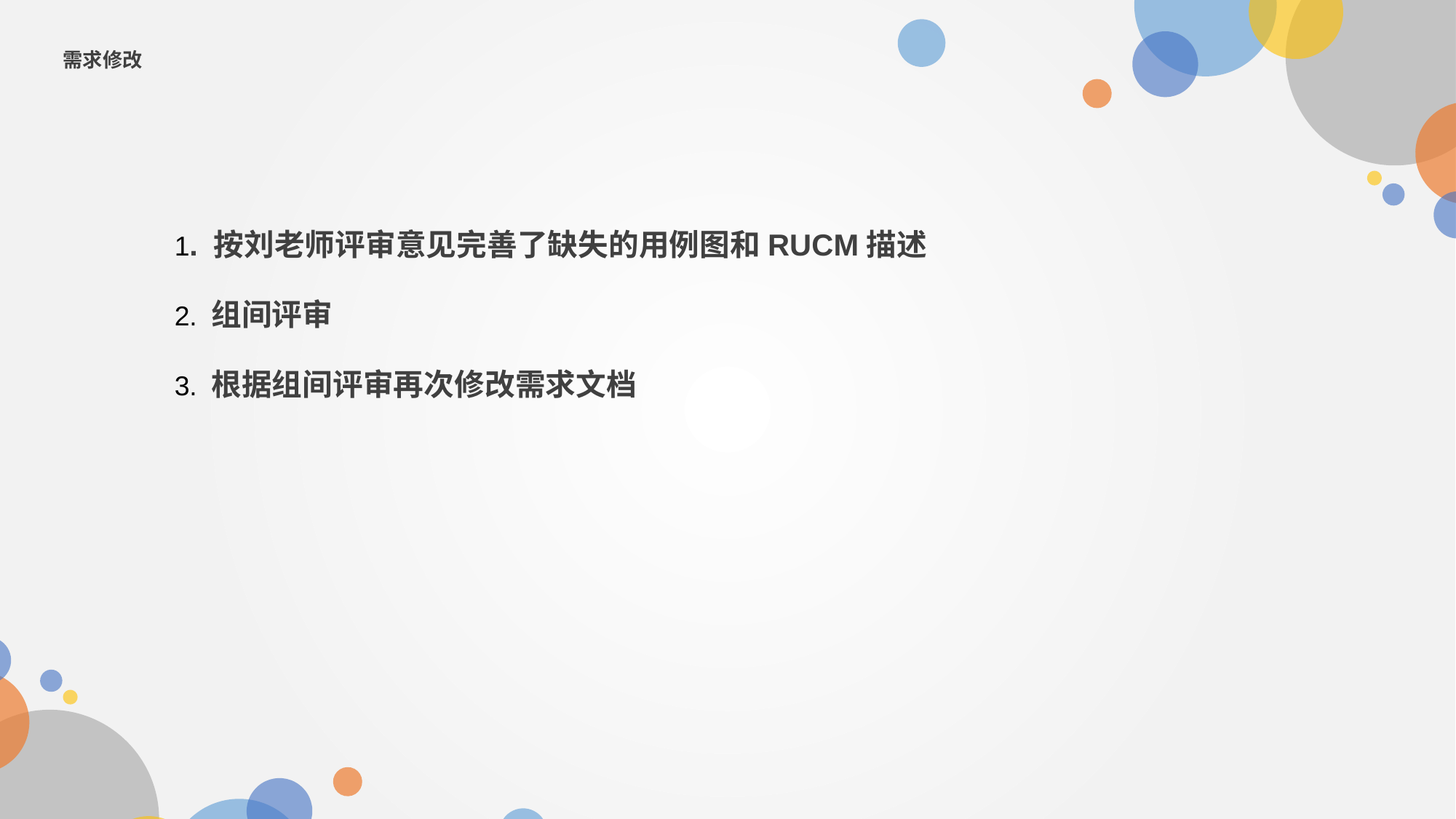

需求修改
1. 按刘老师评审意见完善了缺失的用例图和RUCM描述
2. 组间评审
3. 根据组间评审再次修改需求文档